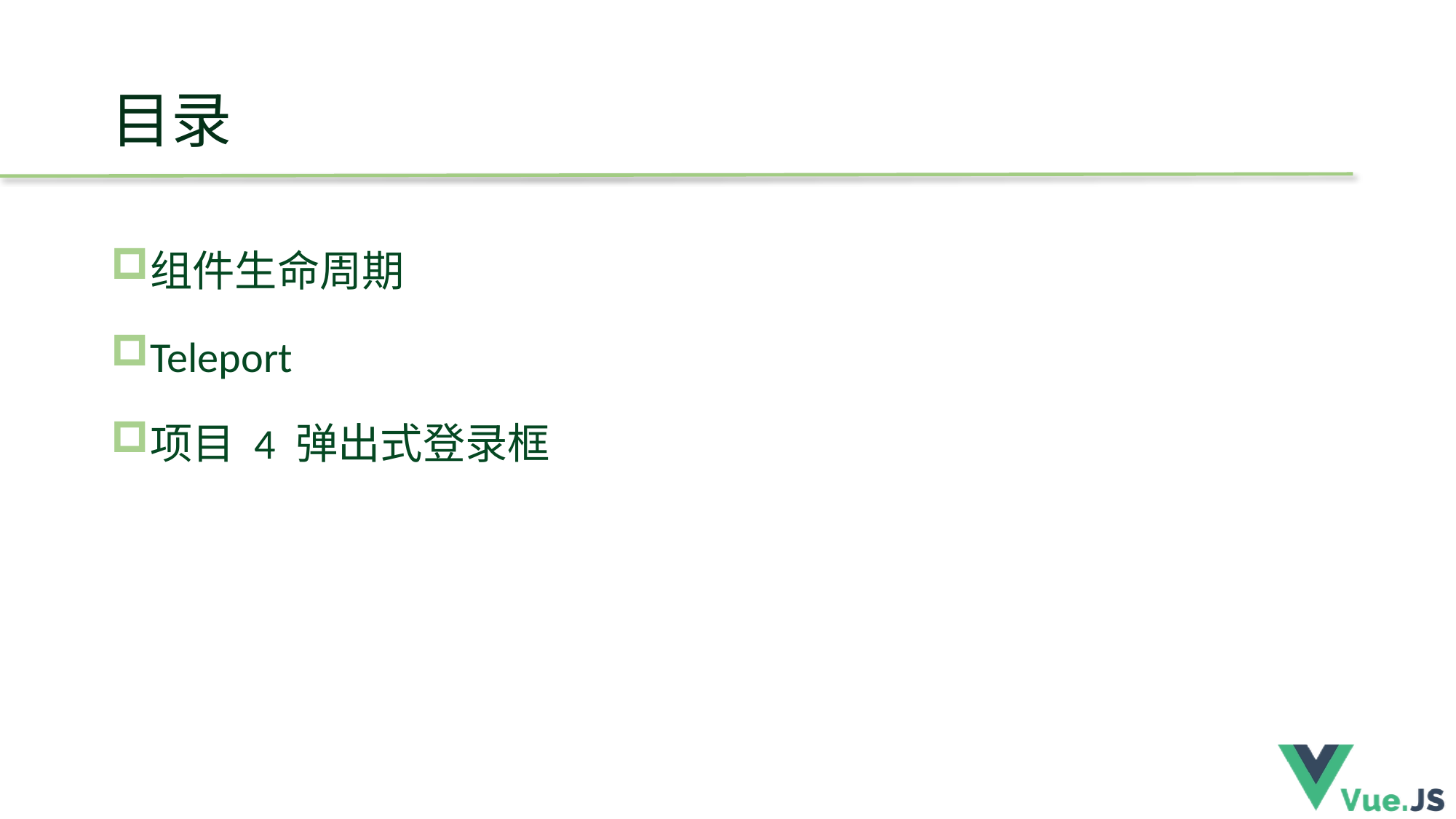

# 目录
组件生命周期
Teleport
项目 4 弹出式登录框